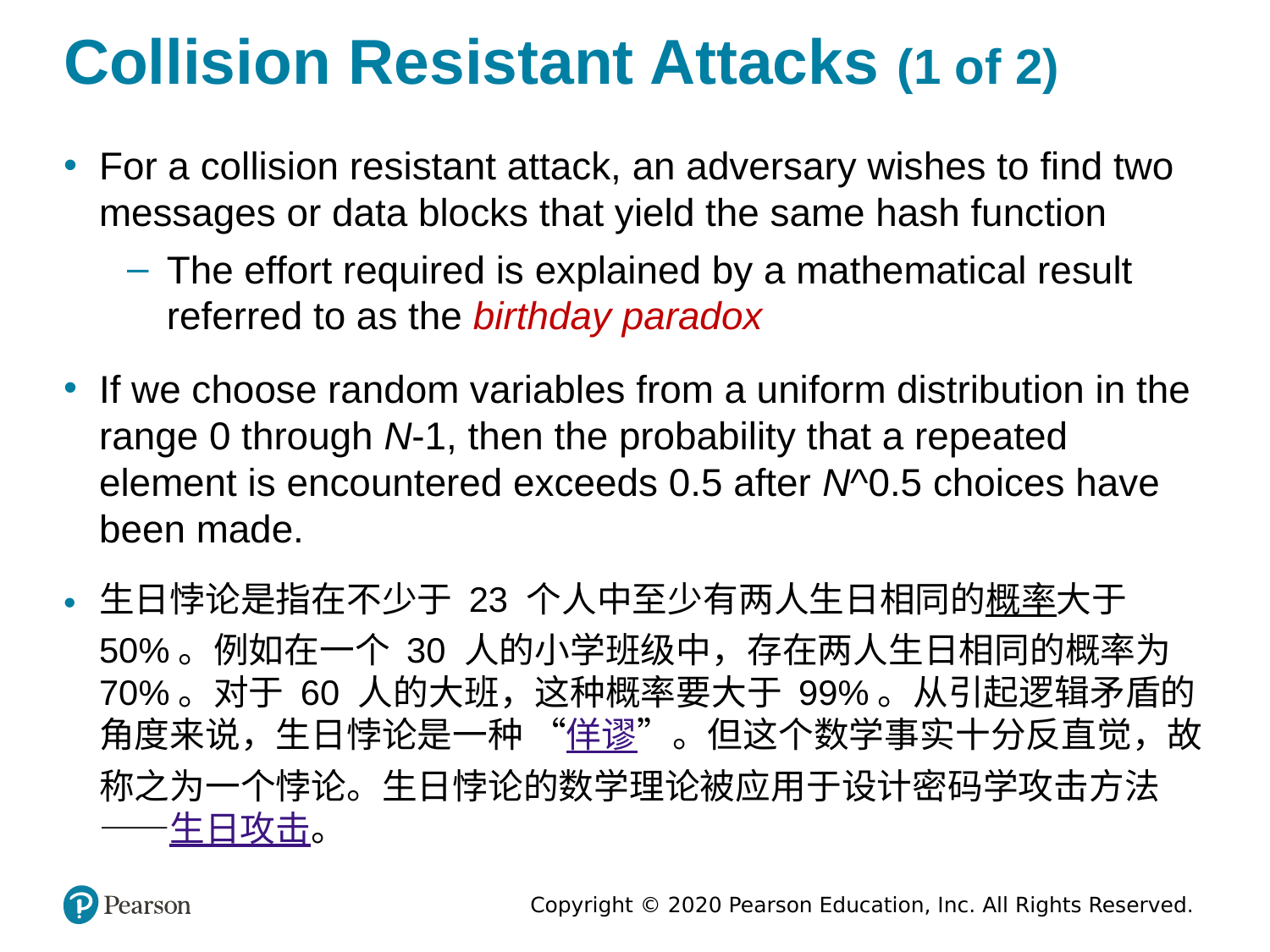

# Collision Resistant Attacks (1 of 2)
For a collision resistant attack, an adversary wishes to find two messages or data blocks that yield the same hash function
The effort required is explained by a mathematical result referred to as the birthday paradox
If we choose random variables from a uniform distribution in the range 0 through N-1, then the probability that a repeated element is encountered exceeds 0.5 after N^0.5 choices have been made.
生日悖论是指在不少于 23 个人中至少有两人生日相同的概率大于 50%。例如在一个 30 人的小学班级中，存在两人生日相同的概率为 70%。对于 60 人的大班，这种概率要大于 99%。从引起逻辑矛盾的角度来说，生日悖论是一种 “佯谬”。但这个数学事实十分反直觉，故称之为一个悖论。生日悖论的数学理论被应用于设计密码学攻击方法——生日攻击。